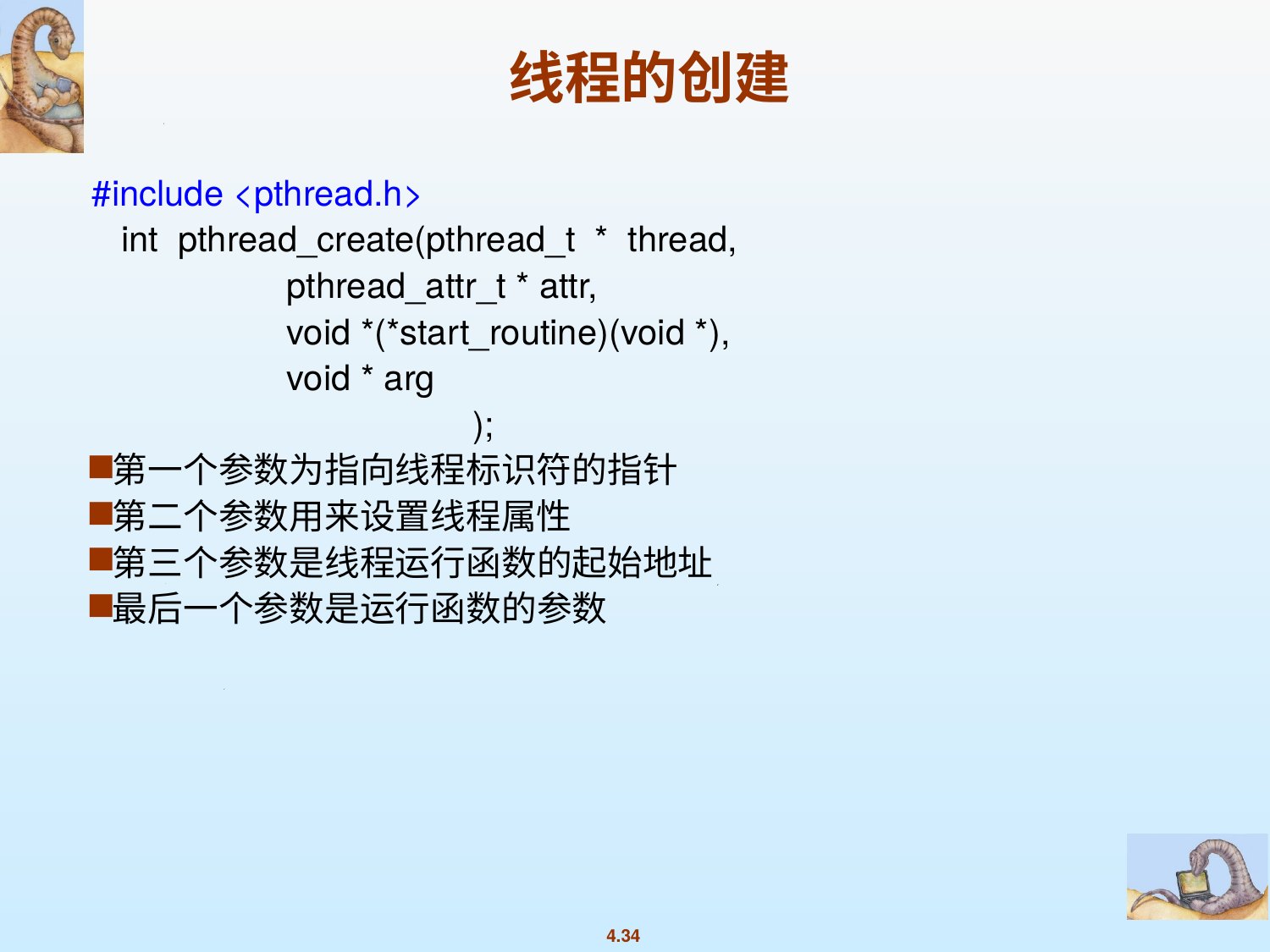

# 线程的创建
#include <pthread.h>
   int  pthread_create(pthread_t  *  thread,
                    pthread_attr_t * attr,
                    void *(*start_routine)(void *),
                    void * arg
			);
第一个参数为指向线程标识符的指针
第二个参数用来设置线程属性
第三个参数是线程运行函数的起始地址
最后一个参数是运行函数的参数